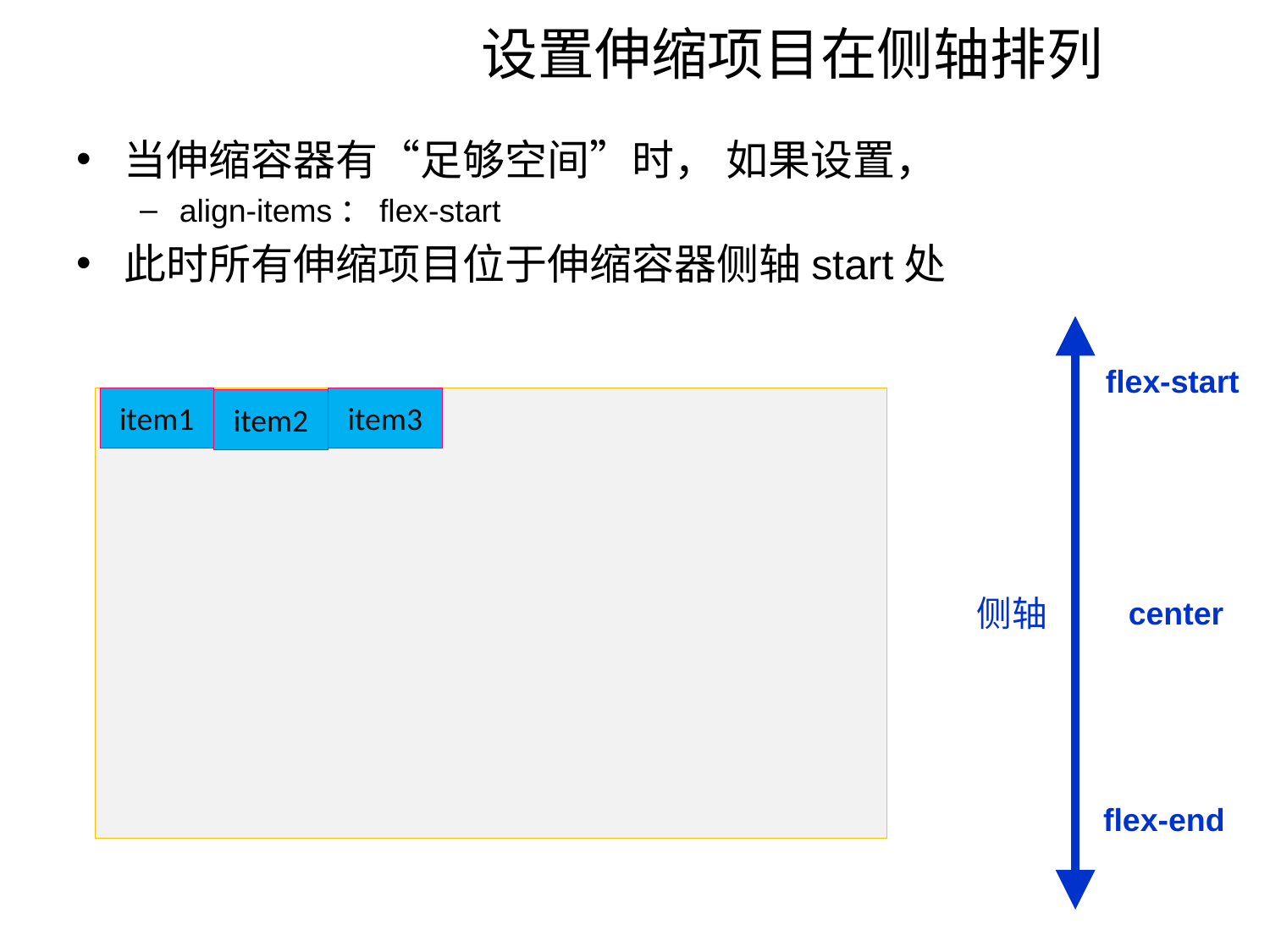

# 设置伸缩项目在侧轴排列
当伸缩容器有“足够空间”时， 如果设置，
align-items：flex-start
此时所有伸缩项目位于伸缩容器侧轴start处

item1
item3
item2
center
flex-start
flex-end
侧轴